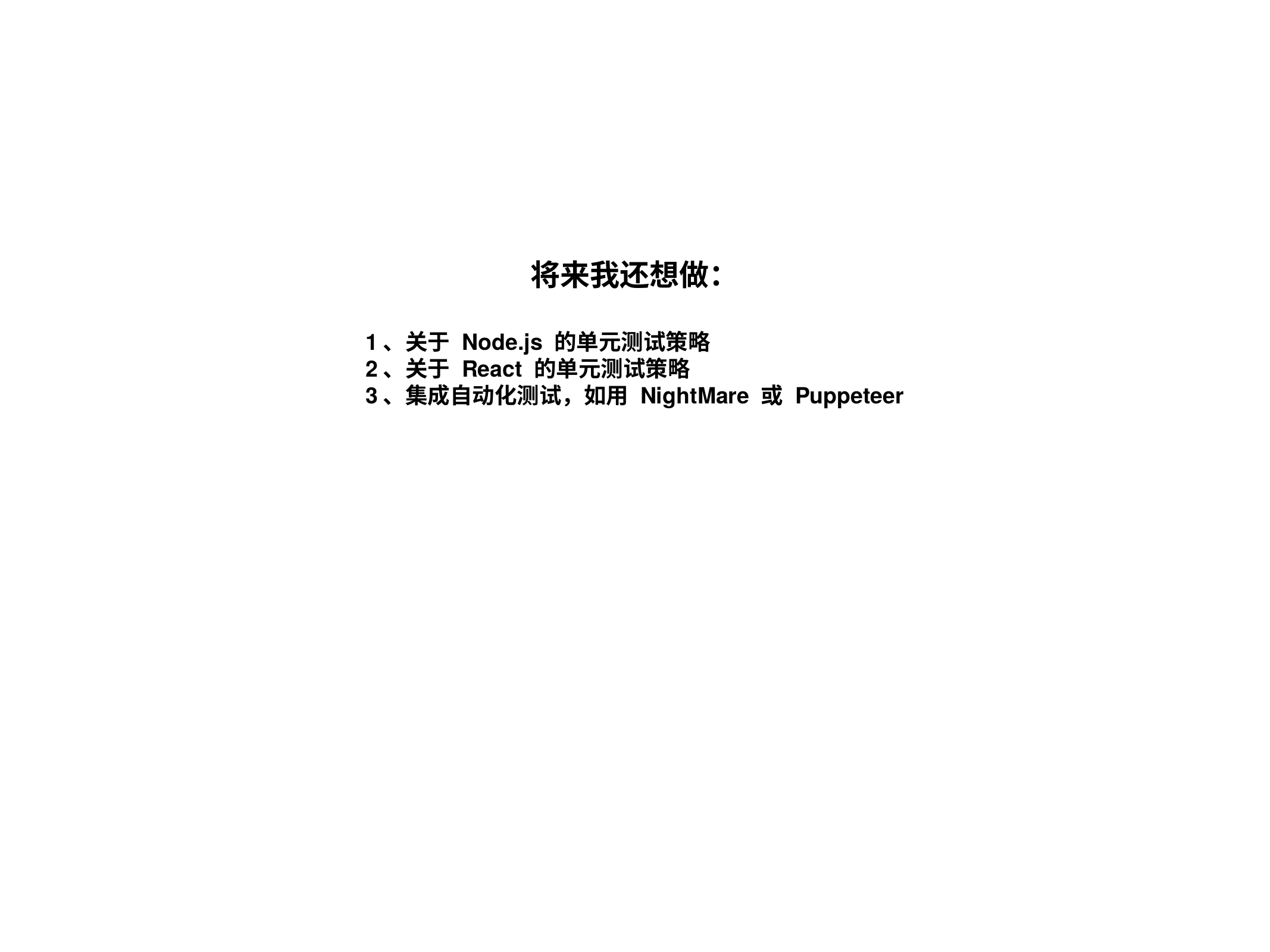

将来我还想做：

1、关于 Node.js 的单元测试策略
2、关于 React 的单元测试策略
3、集成自动化测试，如用 NightMare 或 Puppeteer